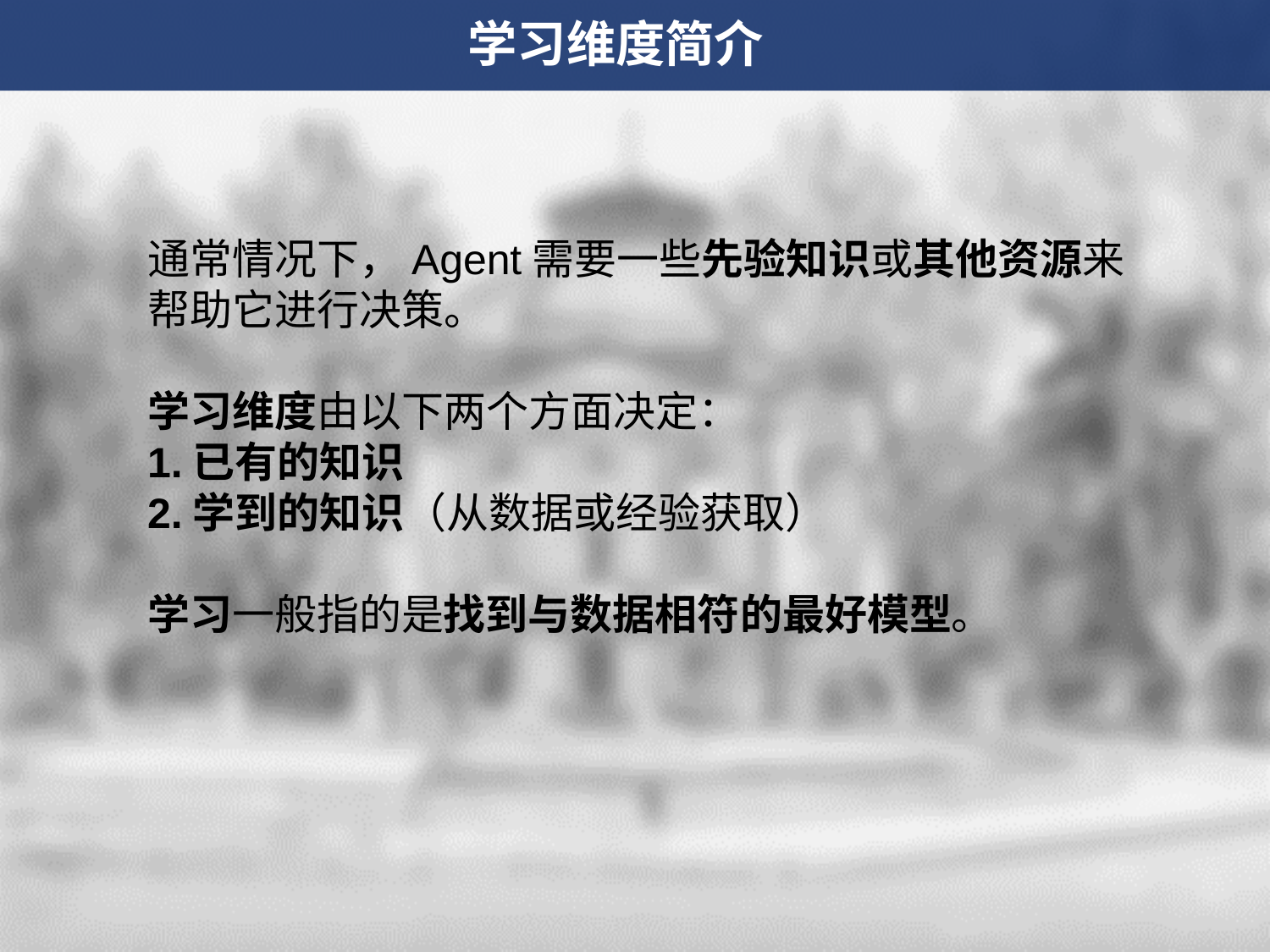

学习维度简介
通常情况下，Agent需要一些先验知识或其他资源来帮助它进行决策。

学习维度由以下两个方面决定：
1.已有的知识
2.学到的知识（从数据或经验获取）

学习一般指的是找到与数据相符的最好模型。